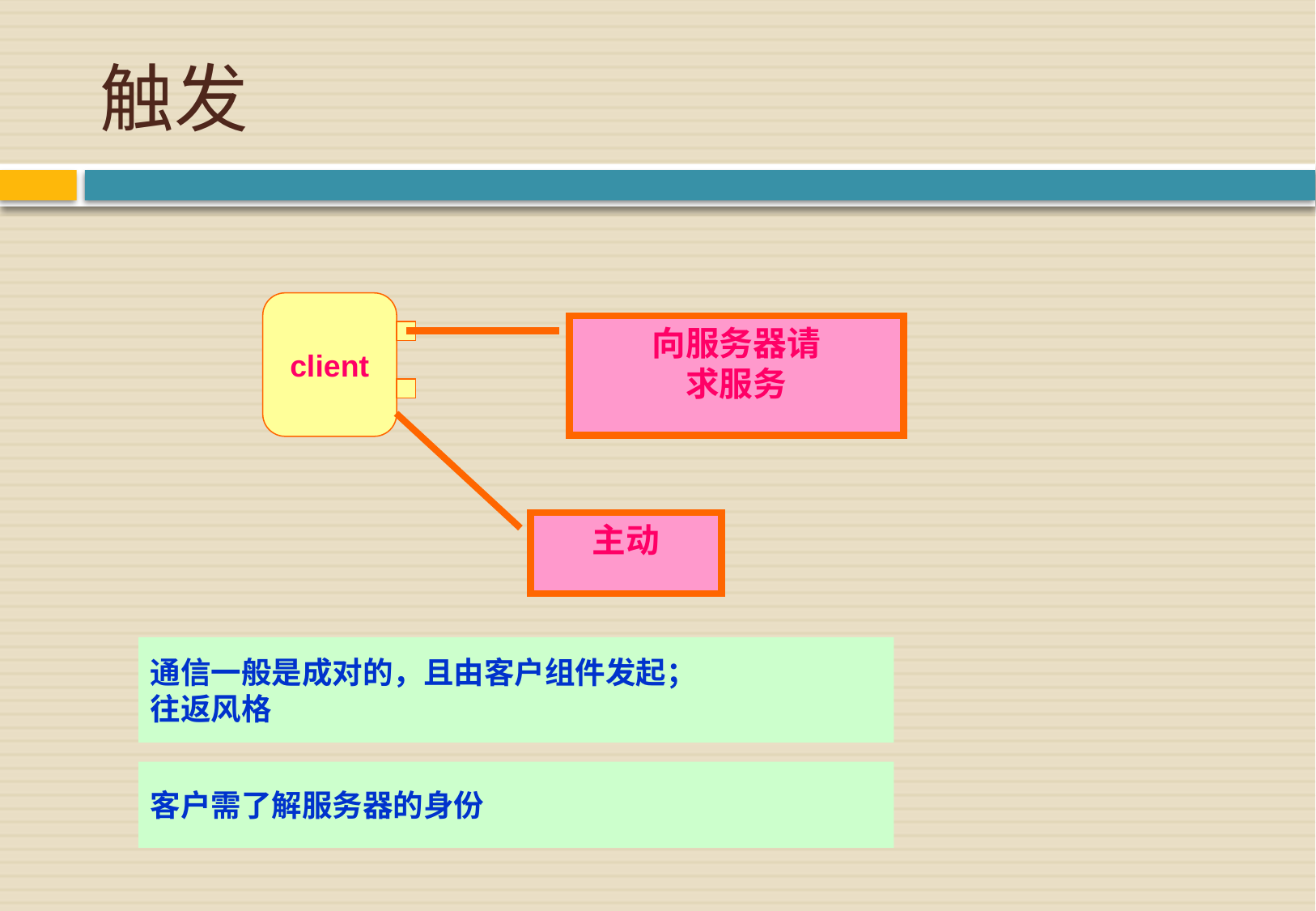

# 触发
client

向服务器请
求服务
主动
通信一般是成对的，且由客户组件发起；
往返风格
客户需了解服务器的身份